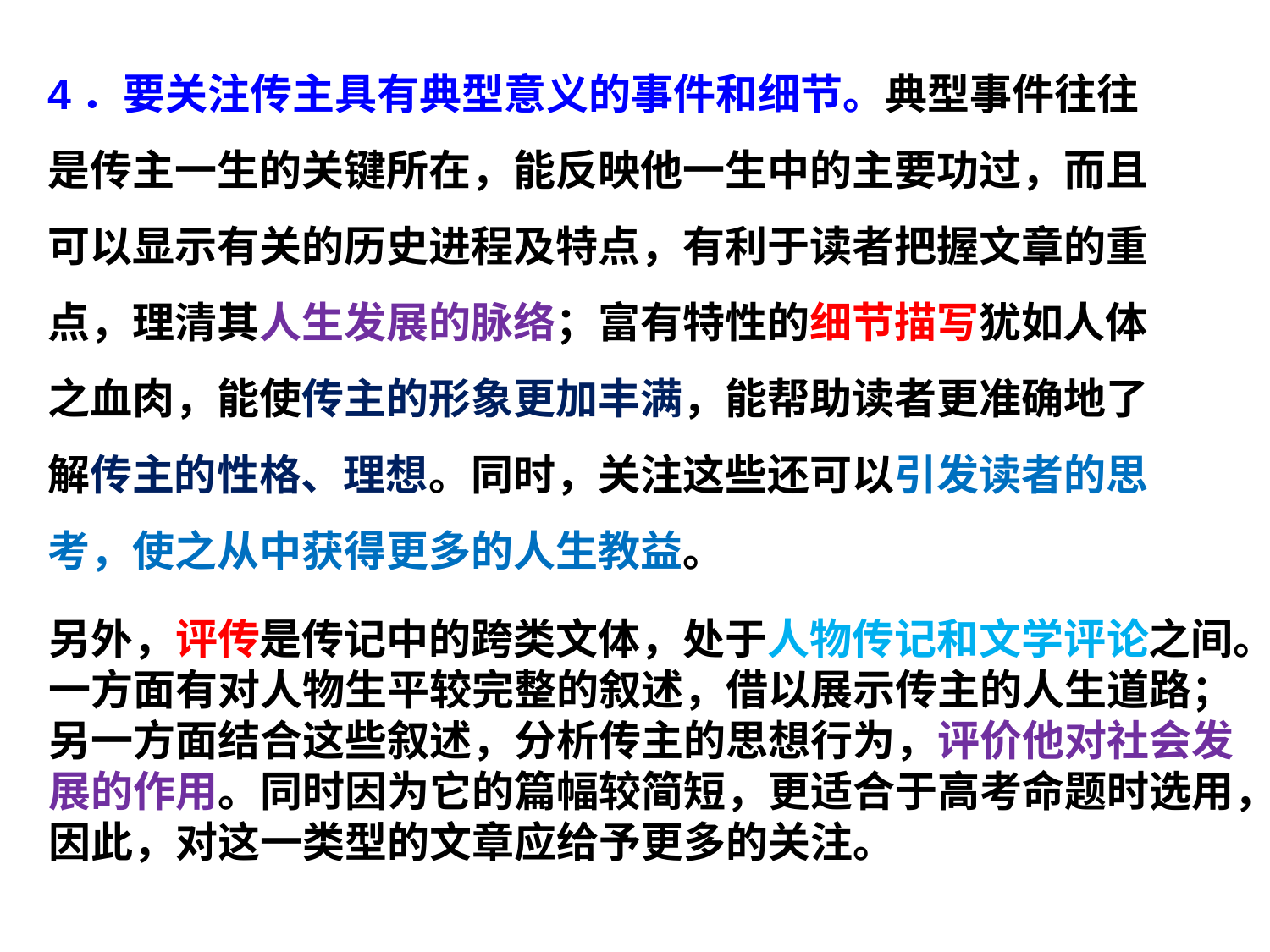

4．要关注传主具有典型意义的事件和细节。典型事件往往是传主一生的关键所在，能反映他一生中的主要功过，而且可以显示有关的历史进程及特点，有利于读者把握文章的重点，理清其人生发展的脉络；富有特性的细节描写犹如人体之血肉，能使传主的形象更加丰满，能帮助读者更准确地了解传主的性格、理想。同时，关注这些还可以引发读者的思考，使之从中获得更多的人生教益。
另外，评传是传记中的跨类文体，处于人物传记和文学评论之间。一方面有对人物生平较完整的叙述，借以展示传主的人生道路；另一方面结合这些叙述，分析传主的思想行为，评价他对社会发展的作用。同时因为它的篇幅较简短，更适合于高考命题时选用，因此，对这一类型的文章应给予更多的关注。